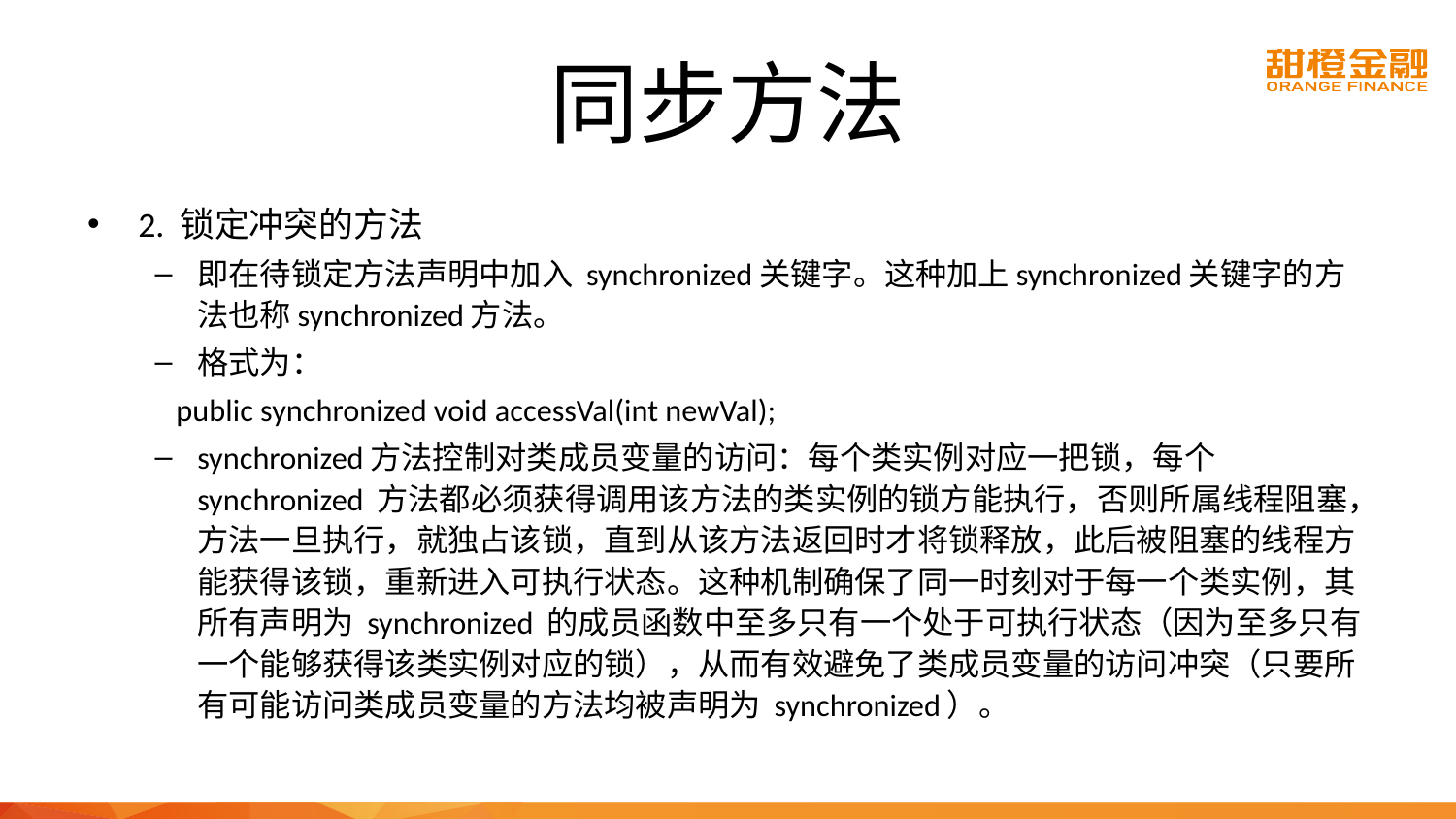

# 同步方法
2. 锁定冲突的方法
即在待锁定方法声明中加入 synchronized关键字。这种加上synchronized关键字的方法也称synchronized方法。
格式为：
   public synchronized void accessVal(int newVal);
synchronized方法控制对类成员变量的访问：每个类实例对应一把锁，每个synchronized 方法都必须获得调用该方法的类实例的锁方能执行，否则所属线程阻塞，方法一旦执行，就独占该锁，直到从该方法返回时才将锁释放，此后被阻塞的线程方能获得该锁，重新进入可执行状态。这种机制确保了同一时刻对于每一个类实例，其所有声明为 synchronized 的成员函数中至多只有一个处于可执行状态（因为至多只有一个能够获得该类实例对应的锁），从而有效避免了类成员变量的访问冲突（只要所有可能访问类成员变量的方法均被声明为 synchronized）。